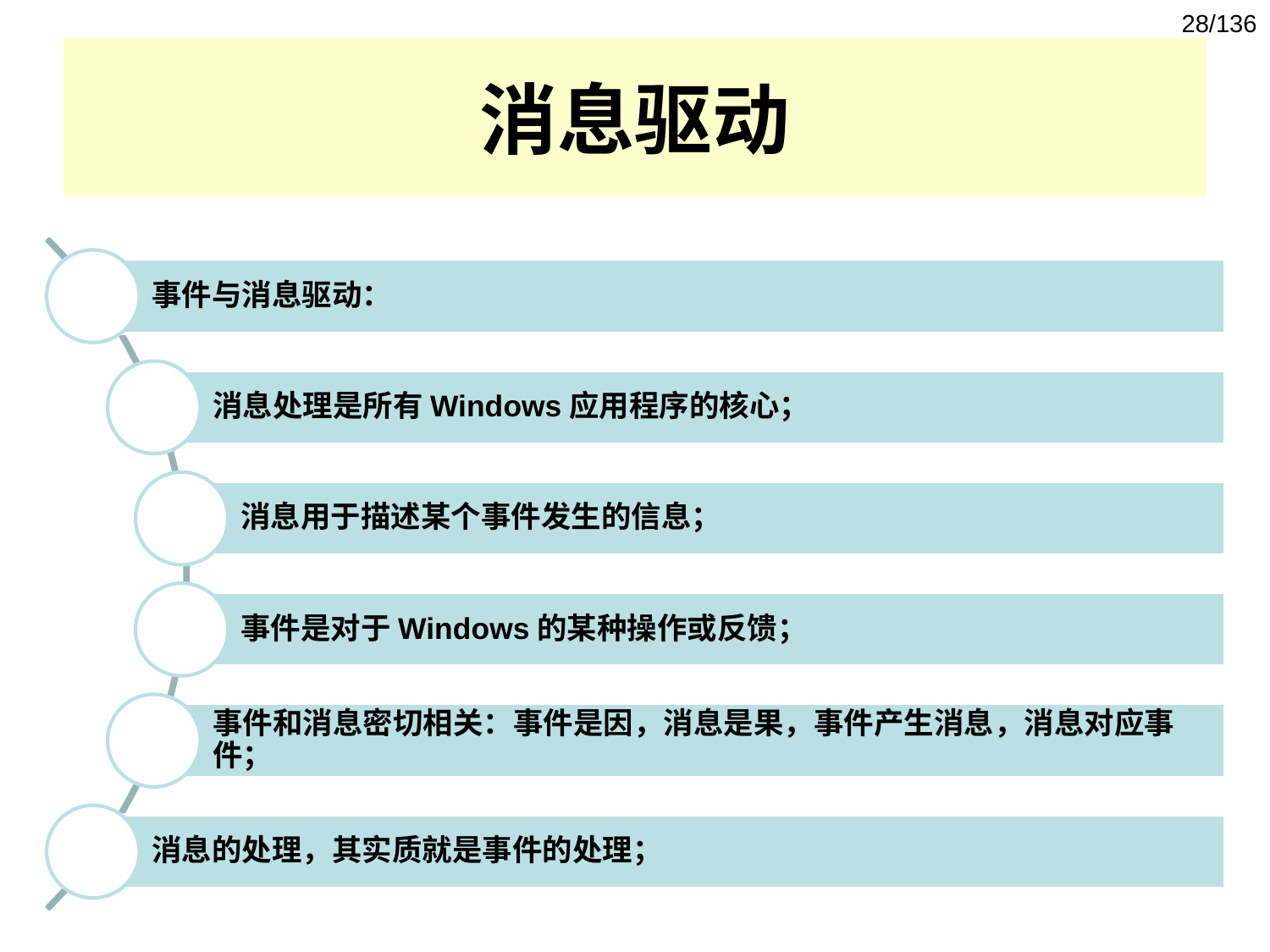

28/136
# 消息驱动
事件与消息驱动：
消息处理是所有Windows应用程序的核心；
消息用于描述某个事件发生的信息；
事件是对于Windows的某种操作或反馈；
事件和消息密切相关：事件是因，消息是果，事件产生消息，消息对应事件；
消息的处理，其实质就是事件的处理；